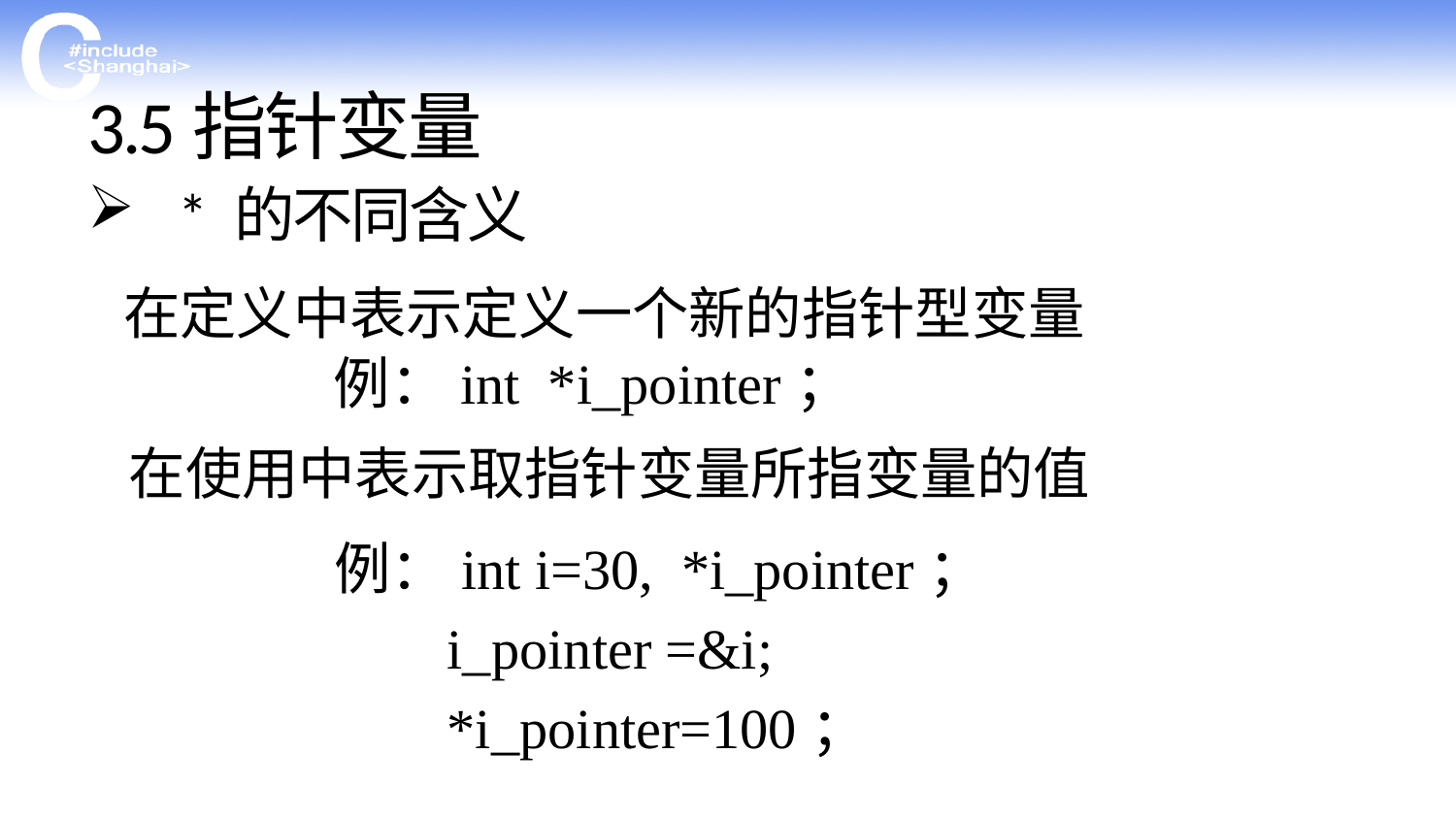

3.5指针变量
* 的不同含义
在定义中表示定义一个新的指针型变量
例：int  *i_pointer；

在使用中表示取指针变量所指变量的值

例：int i=30,  *i_pointer；
        i_pointer =&i;
        *i_pointer=100；